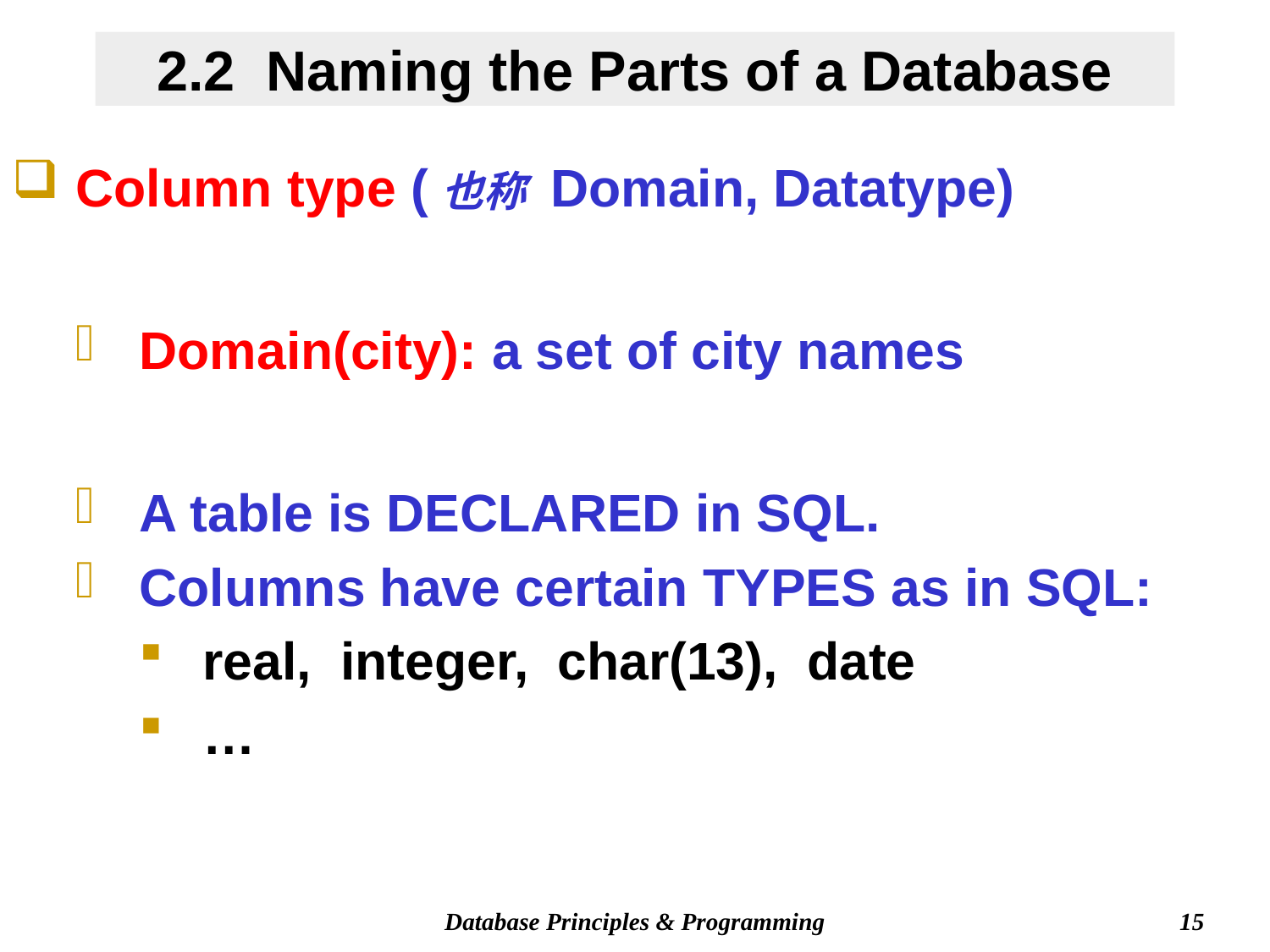

# 2.2  Naming the Parts of a Database
Column type (也称 Domain, Datatype)

Domain(city): a set of city names

A table is DECLARED in SQL.
Columns have certain TYPES as in SQL:
real,  integer,  char(13),  date
…

Database Principles & Programming
15